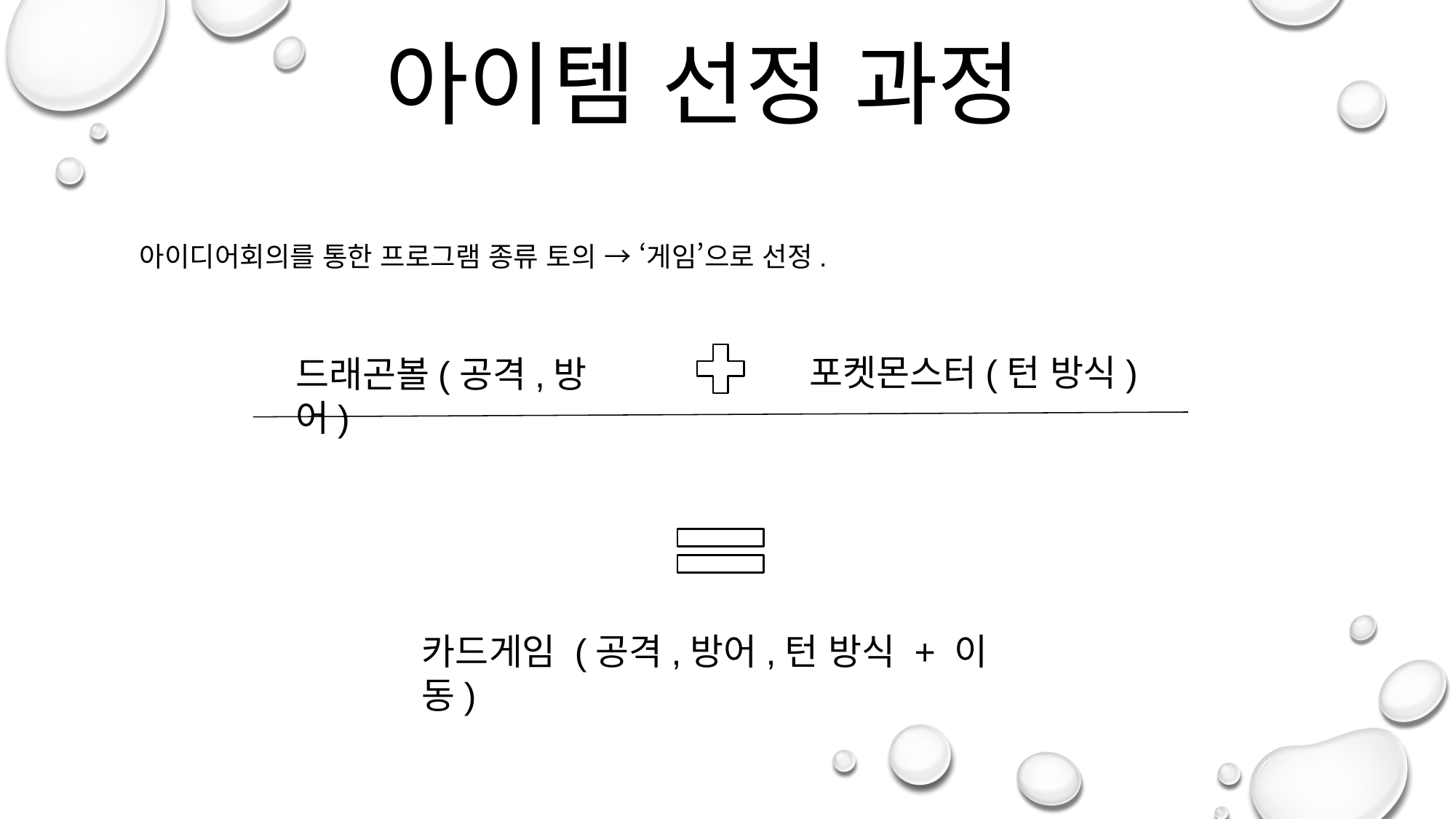

# 아이템 선정 과정
아이디어회의를 통한 프로그램 종류 토의 → ‘게임’으로 선정.

포켓몬스터(턴 방식)
드래곤볼(공격,방어)

카드게임 (공격,방어,턴 방식 + 이동)